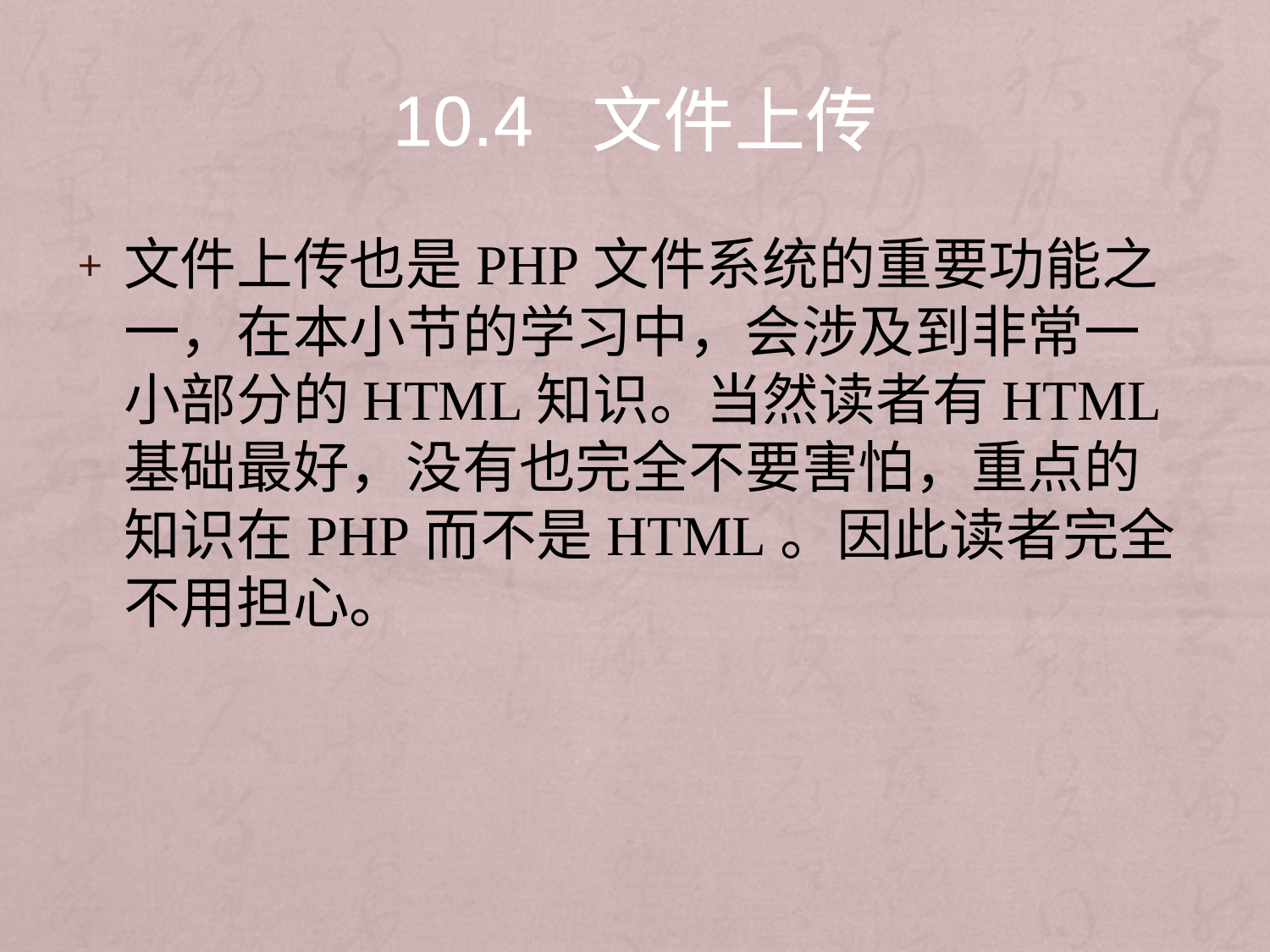

# 10.4  文件上传
文件上传也是PHP文件系统的重要功能之一，在本小节的学习中，会涉及到非常一小部分的HTML知识。当然读者有HTML基础最好，没有也完全不要害怕，重点的知识在PHP而不是HTML。因此读者完全不用担心。